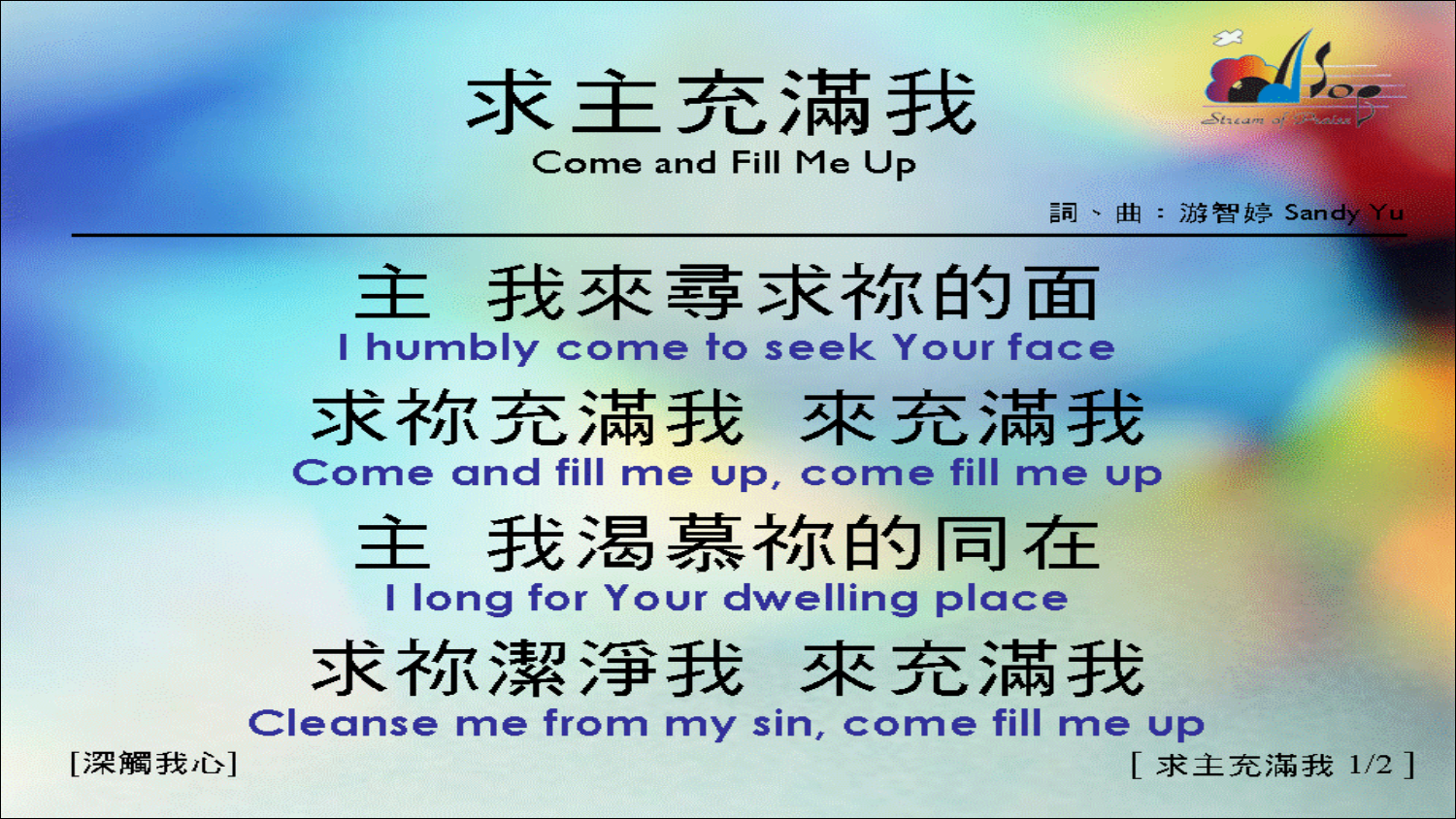

# 求主充滿我 <1/2>                            Come and Fill Me Up